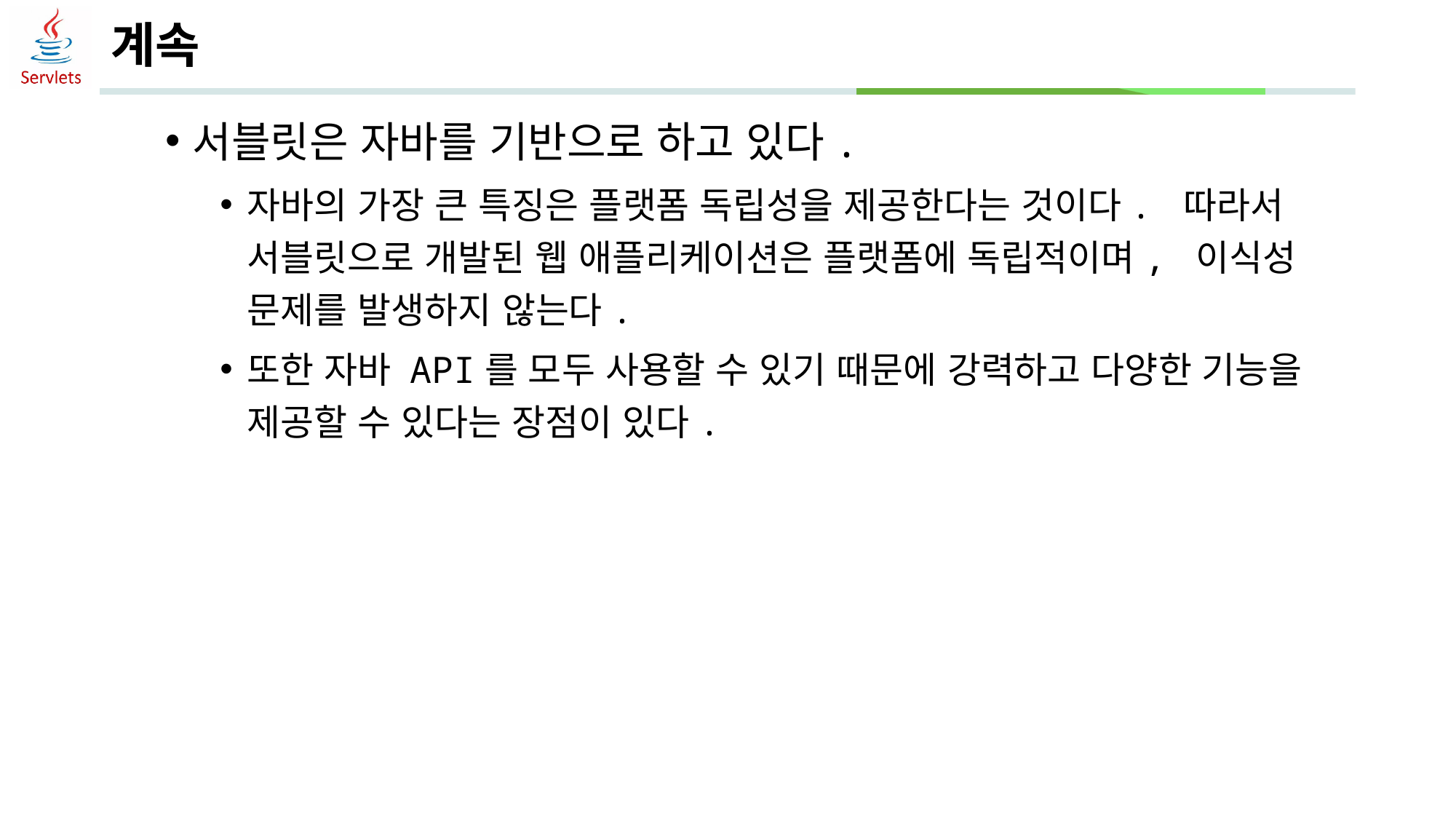

# 계속
서블릿은 자바를 기반으로 하고 있다.
자바의 가장 큰 특징은 플랫폼 독립성을 제공한다는 것이다. 따라서 서블릿으로 개발된 웹 애플리케이션은 플랫폼에 독립적이며, 이식성 문제를 발생하지 않는다.
또한 자바 API를 모두 사용할 수 있기 때문에 강력하고 다양한 기능을 제공할 수 있다는 장점이 있다.